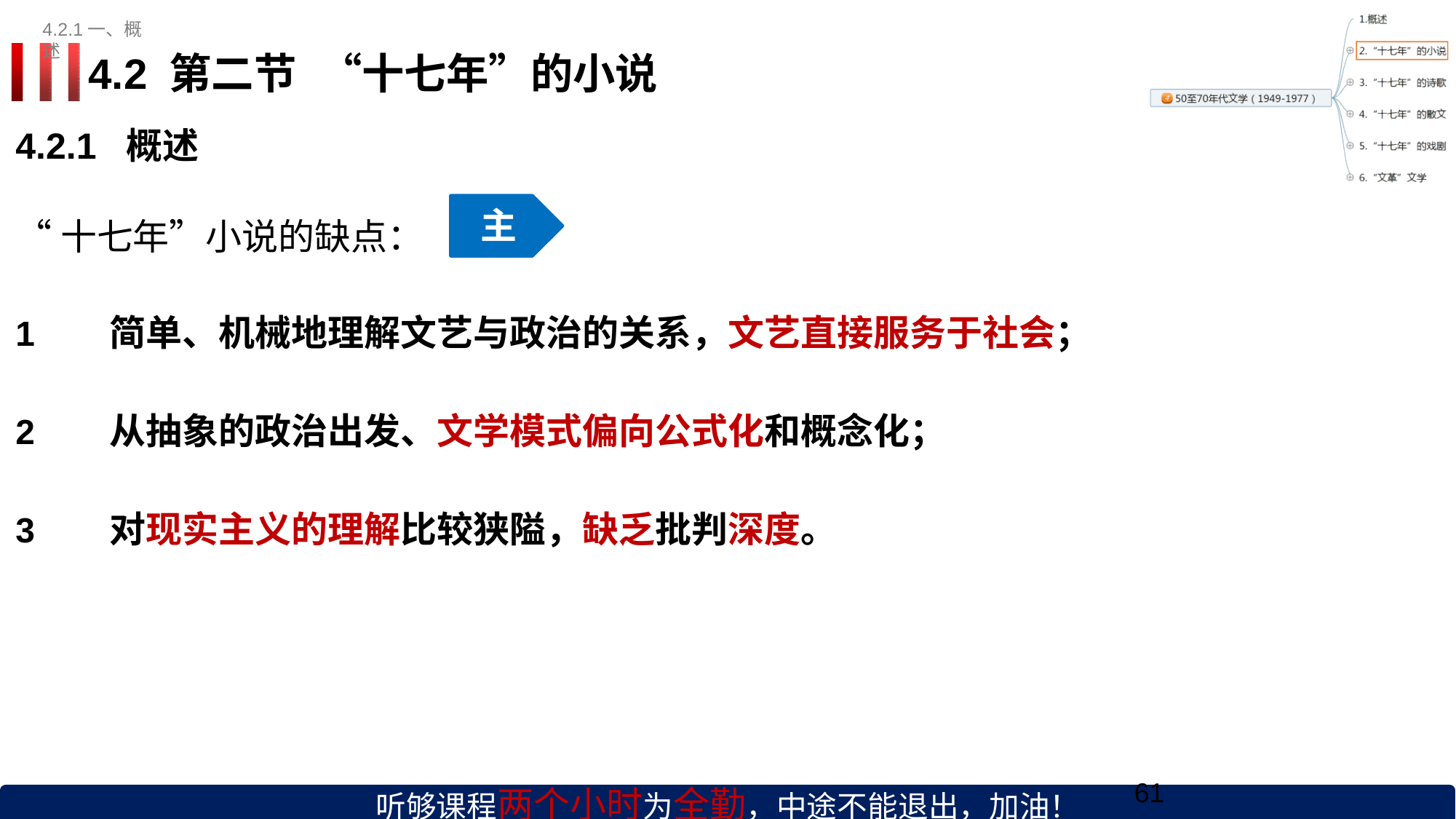

4.2.1一、概述

# 4.2 第二节	“十七年”的小说
4.2.1	概述

主
“十七年”小说的缺点：
简单、机械地理解文艺与政治的关系，文艺直接服务于社会；

从抽象的政治出发、文学模式偏向公式化和概念化；

对现实主义的理解比较狭隘，缺乏批判深度。
61

听够课程两个小时为全勤，中途不能退出，加油！